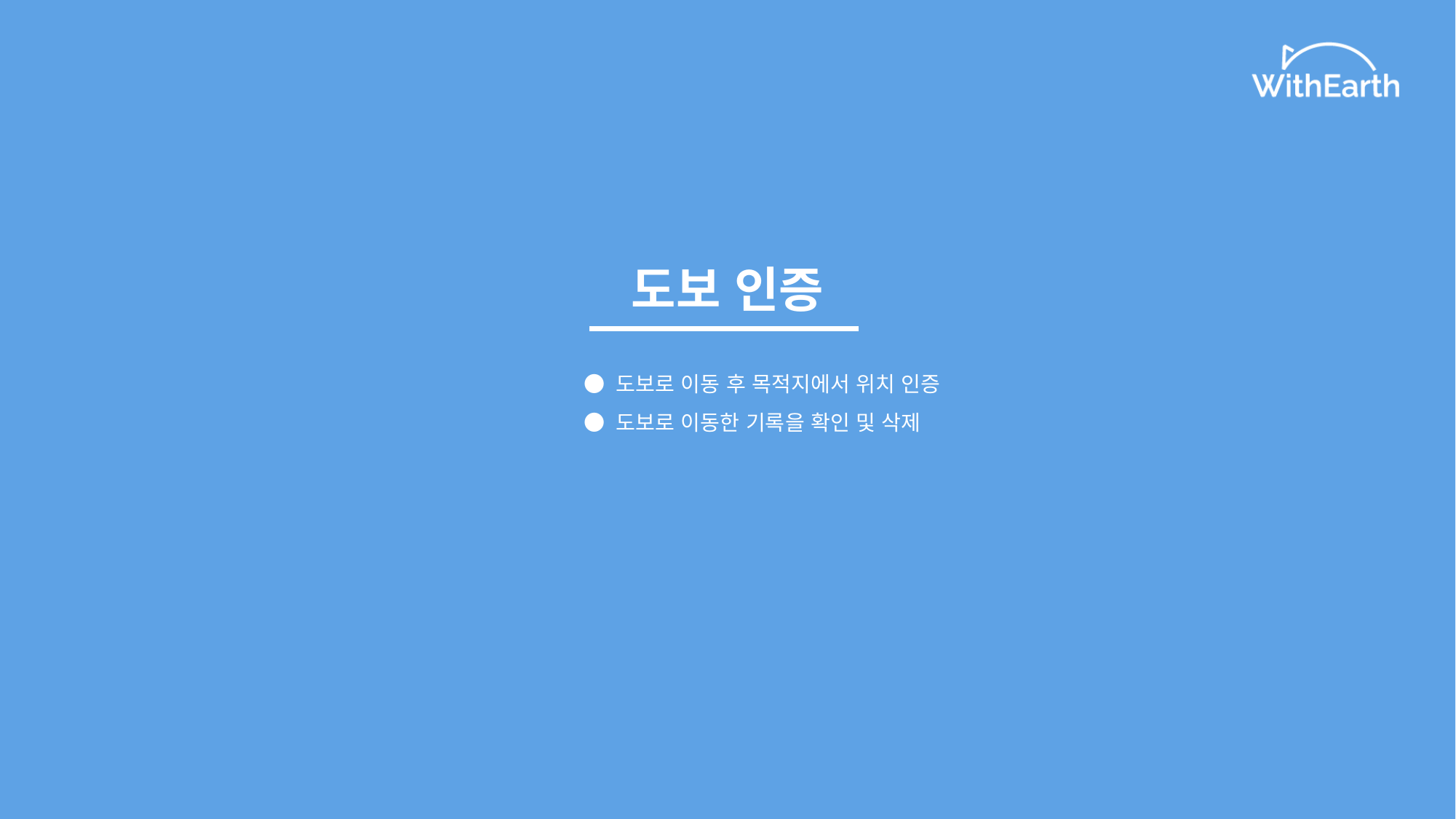

도보 인증
● 도보로 이동 후 목적지에서 위치 인증
● 도보로 이동한 기록을 확인 및 삭제